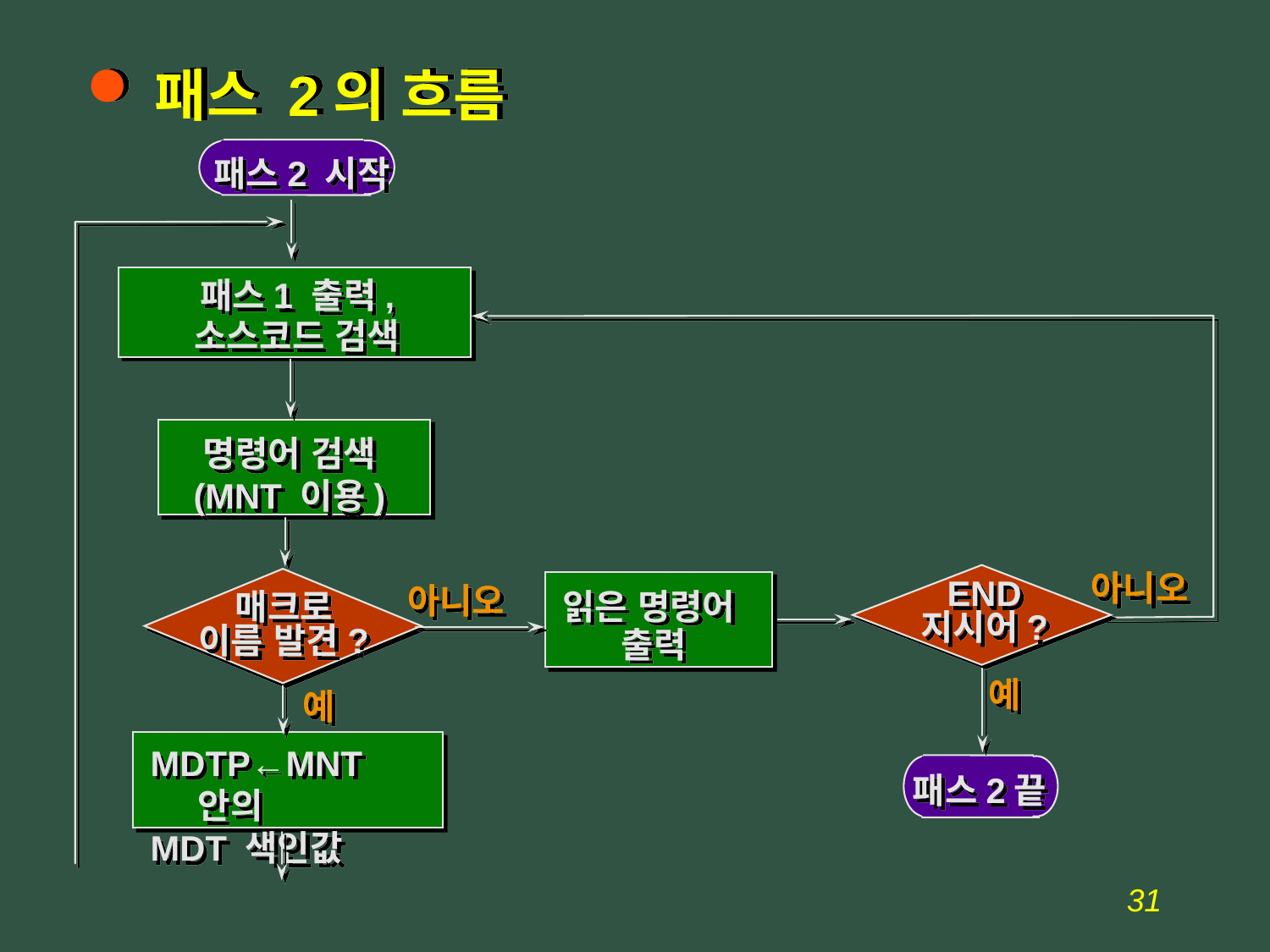

# 패스 2의 흐름

패스2 시작

패스1 출력,
소스코드 검색

명령어 검색
(MNT 이용)

아니오

END
지시어?
아니오
읽은 명령어
출력
매크로
이름 발견?

예

예

MDTP←MNT 안의
MDT 색인값

패스2끝

31